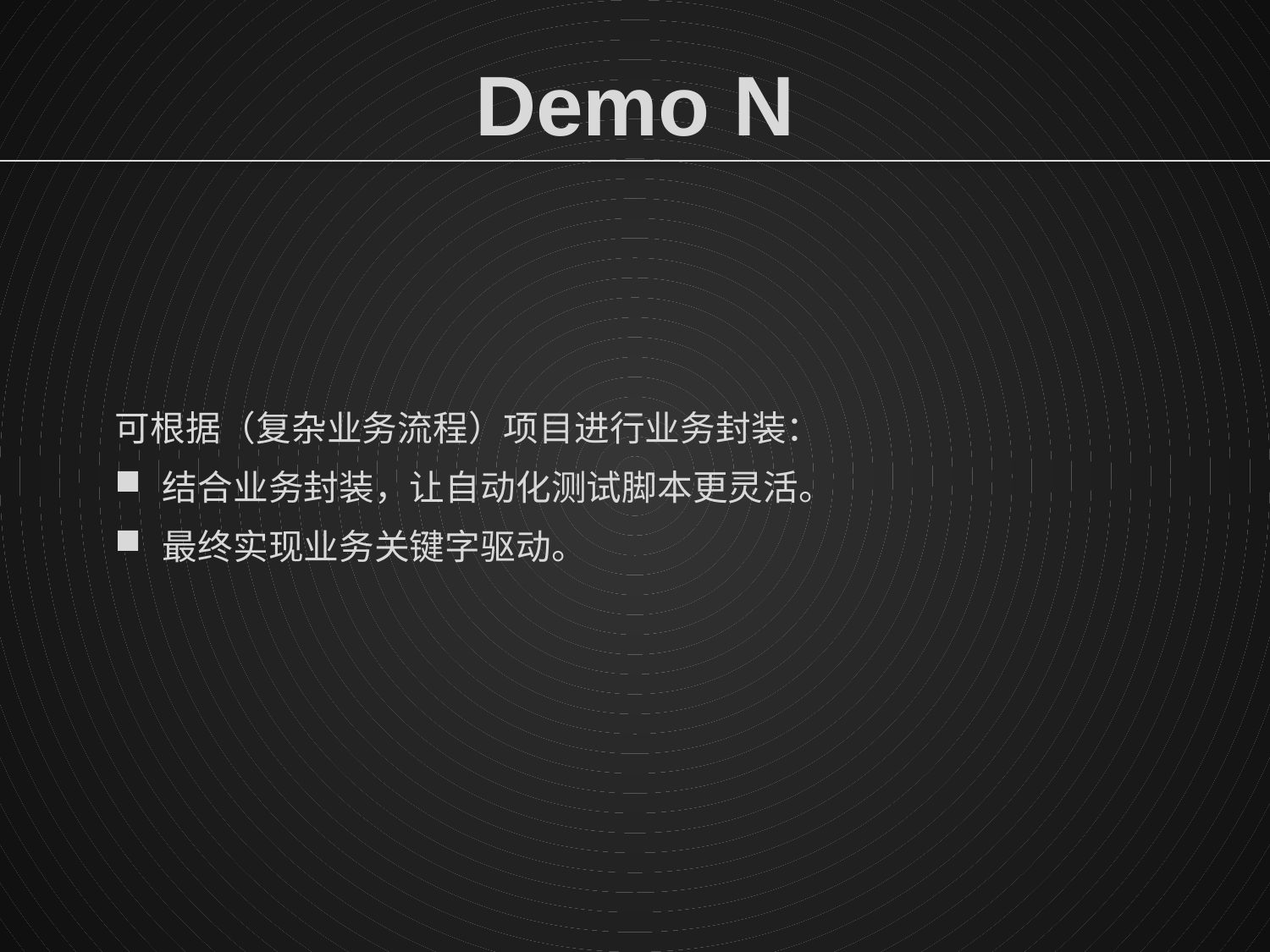

Demo N
可根据（复杂业务流程）项目进行业务封装：
结合业务封装，让自动化测试脚本更灵活。
最终实现业务关键字驱动。